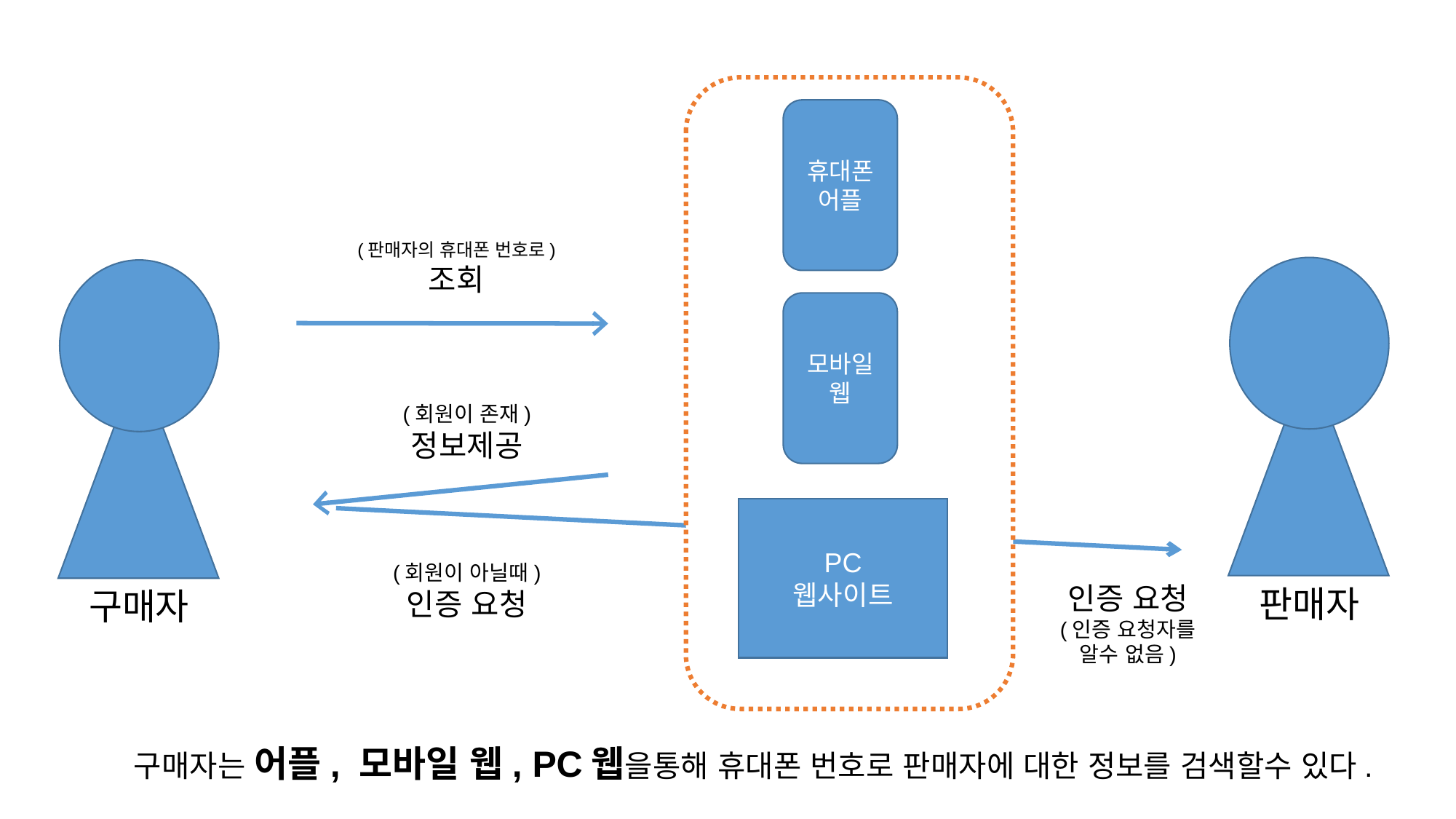

휴대폰
어플
(판매자의 휴대폰 번호로)
조회

모바일
웹

(회원이 존재)
정보제공
PC
웹사이트
(회원이 아닐때)
인증 요청
인증 요청
(인증 요청자를
알수 없음)
판매자
구매자
구매자는 어플, 모바일 웹, PC웹을통해 휴대폰 번호로 판매자에 대한 정보를 검색할수 있다.